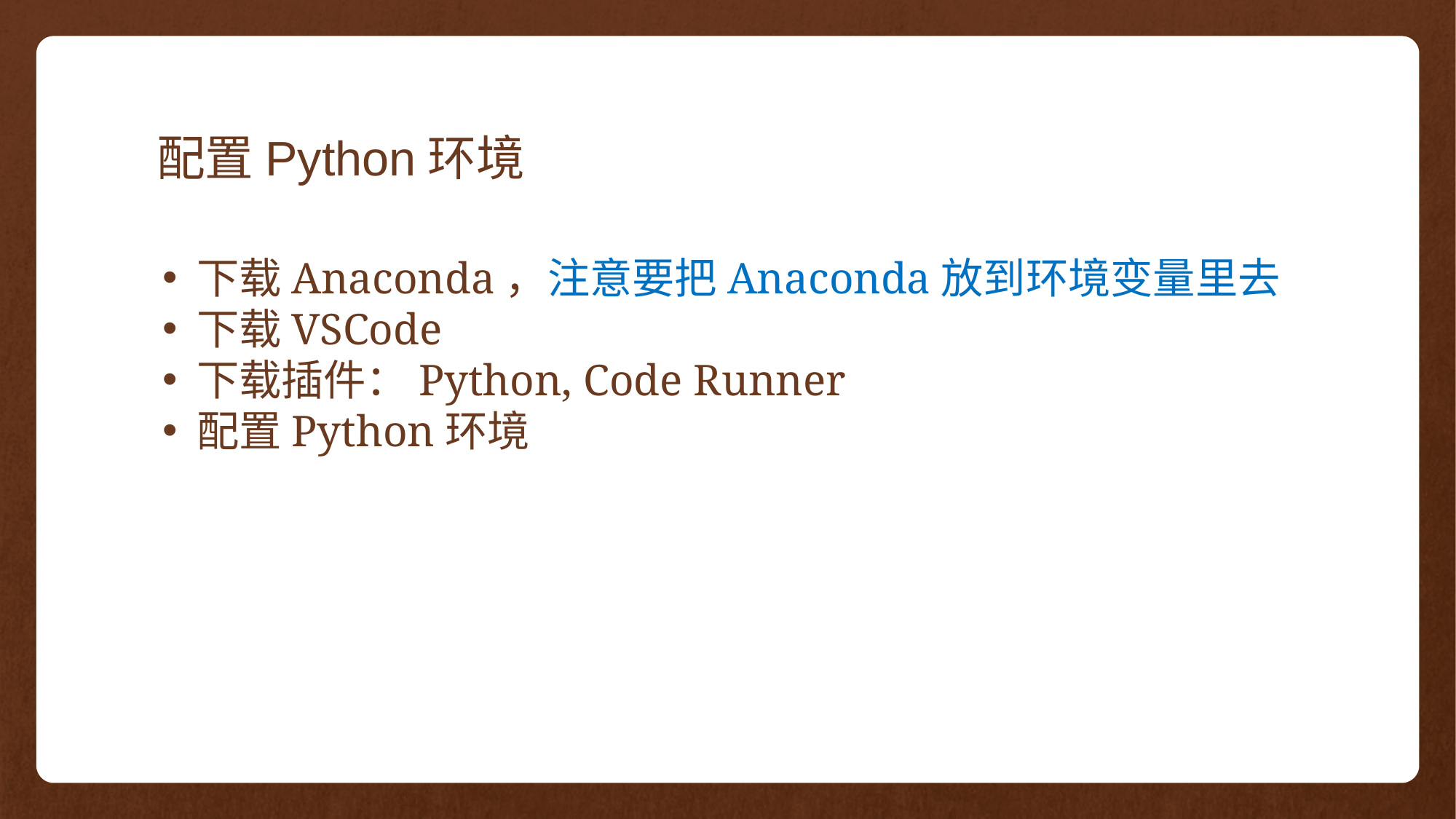

# 配置Python环境
下载Anaconda，注意要把Anaconda放到环境变量里去
下载VSCode
下载插件：Python, Code Runner
配置Python环境